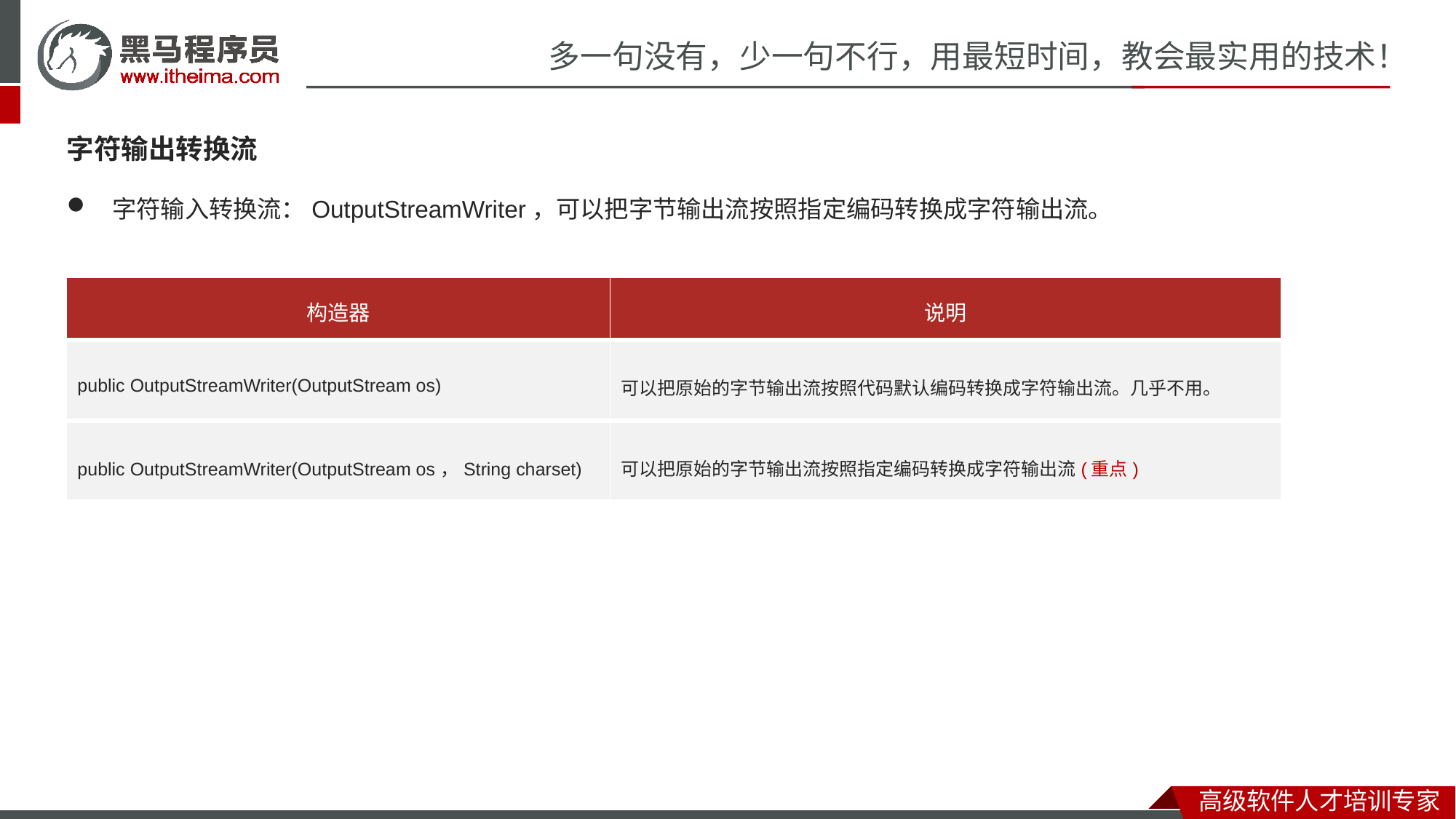

字符输出转换流
 字符输入转换流：OutputStreamWriter，可以把字节输出流按照指定编码转换成字符输出流。

| 构造器 | 说明 |
| --- | --- |
| public OutputStreamWriter(OutputStream os) | 可以把原始的字节输出流按照代码默认编码转换成字符输出流。几乎不用。 |
| public OutputStreamWriter(OutputStream os，String charset) | 可以把原始的字节输出流按照指定编码转换成字符输出流(重点) |